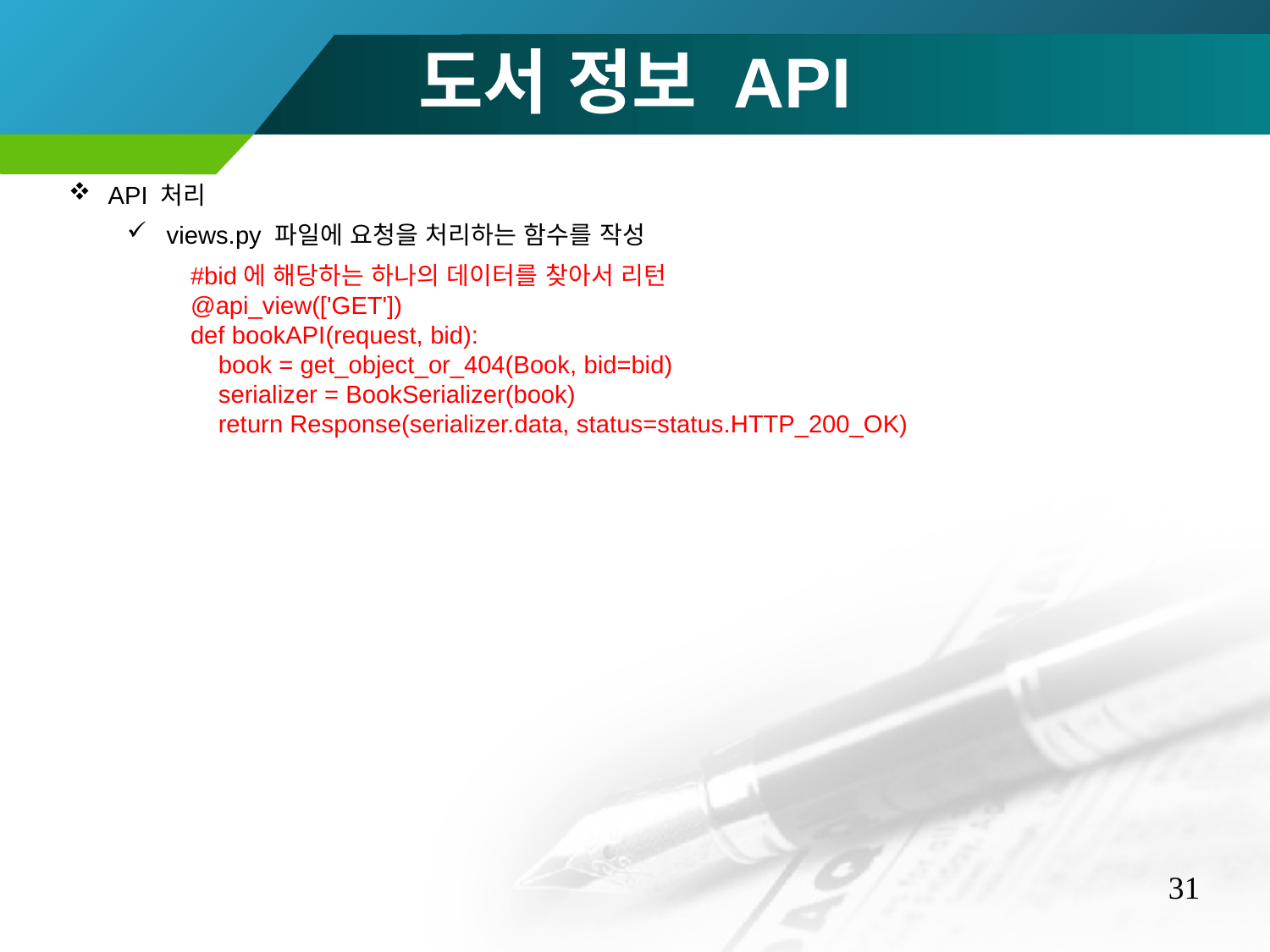

도서 정보 API
API 처리
views.py 파일에 요청을 처리하는 함수를 작성
#bid에 해당하는 하나의 데이터를 찾아서 리턴
@api_view(['GET'])
def bookAPI(request, bid):
    book = get_object_or_404(Book, bid=bid)
    serializer = BookSerializer(book)
    return Response(serializer.data, status=status.HTTP_200_OK)
31